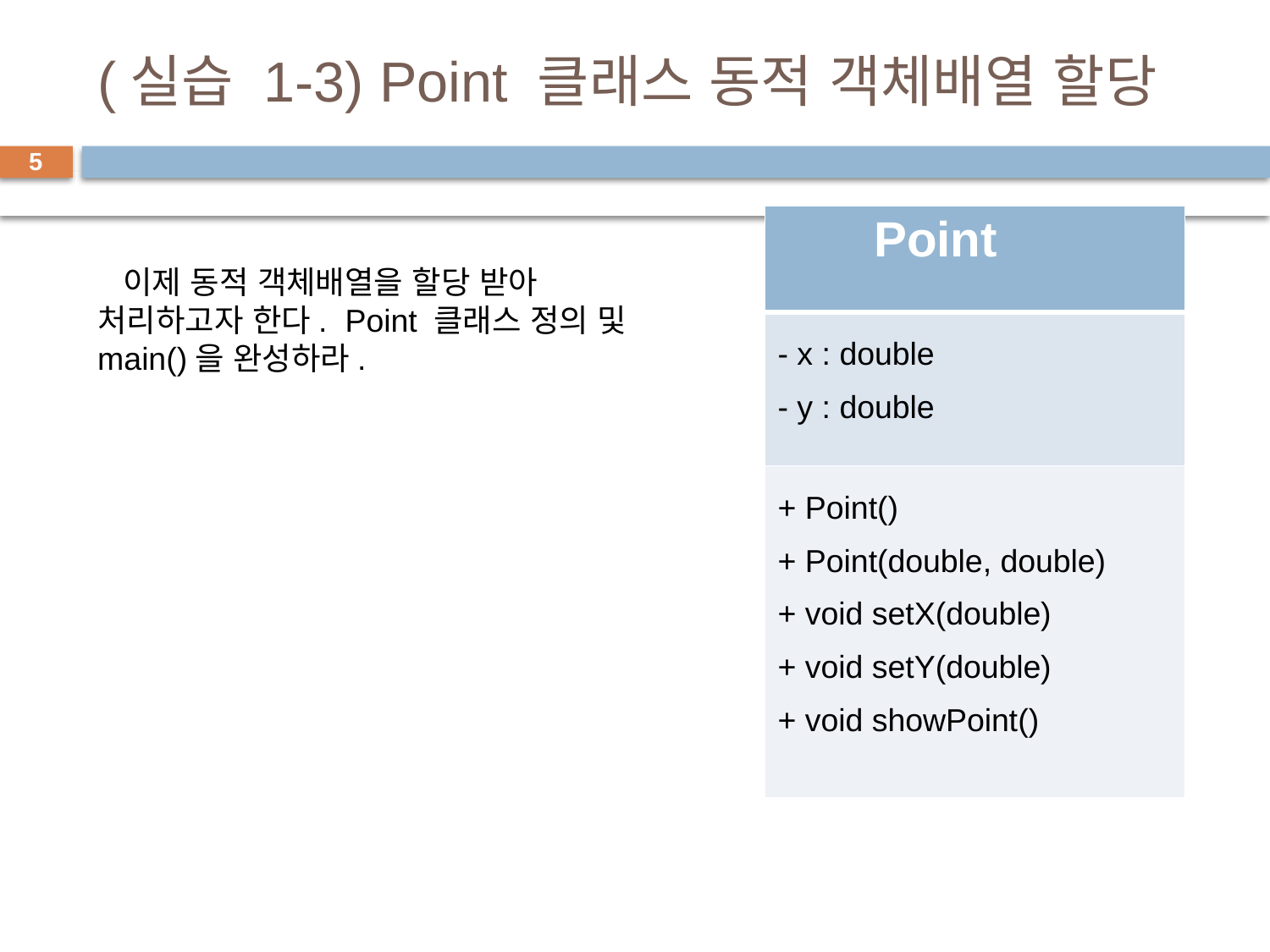

# (실습 1-3) Point 클래스 동적 객체배열 할당
5
| Point |
| --- |
| - x : double - y : double |
| + Point() + Point(double, double) + void setX(double) + void setY(double) + void showPoint() |
  이제 동적 객체배열을 할당 받아  처리하고자 한다.  Point 클래스 정의 및 main()을 완성하라.